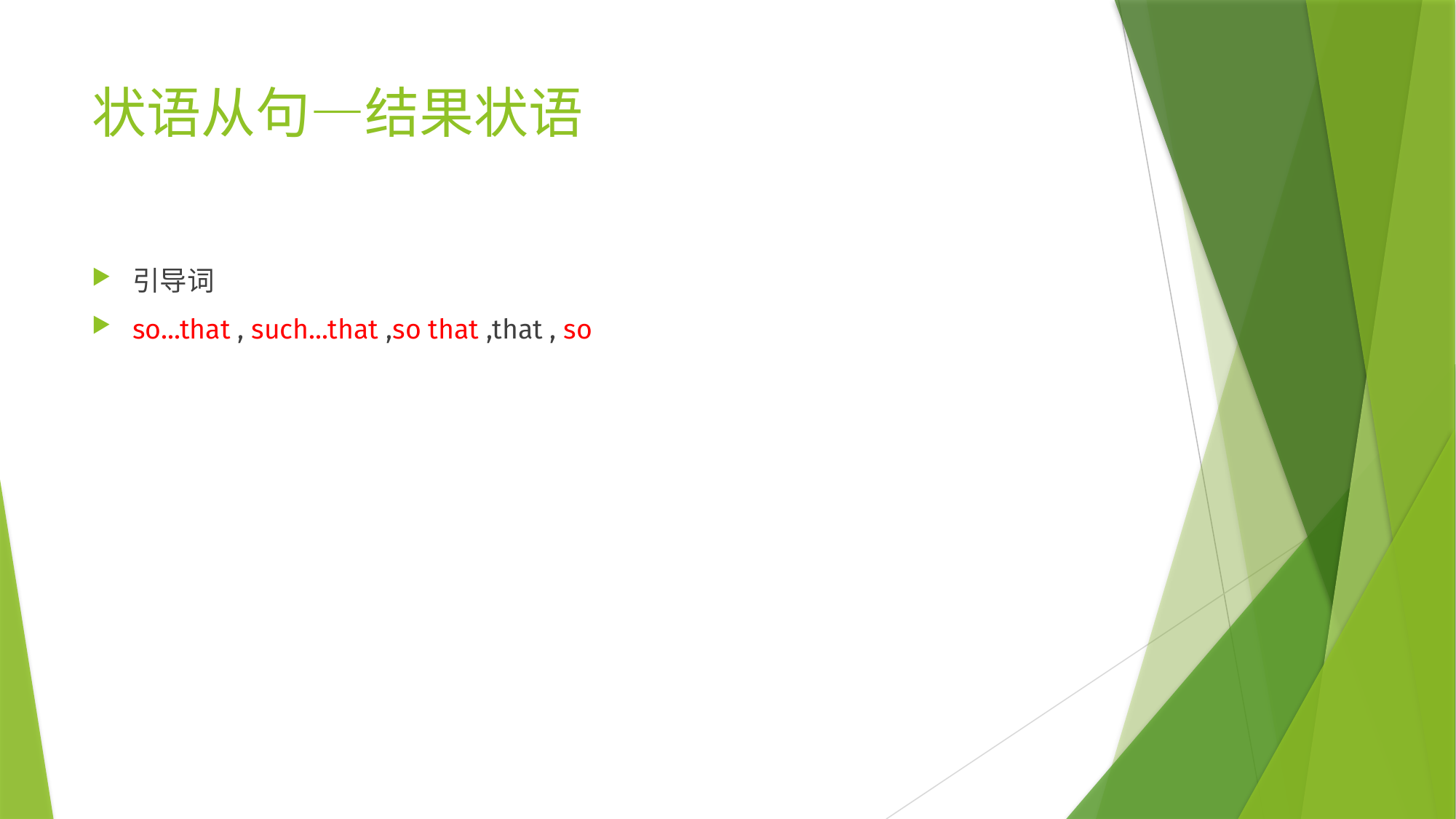

# 状语从句—结果状语
引导词
so...that , such...that ,so that ,that , so